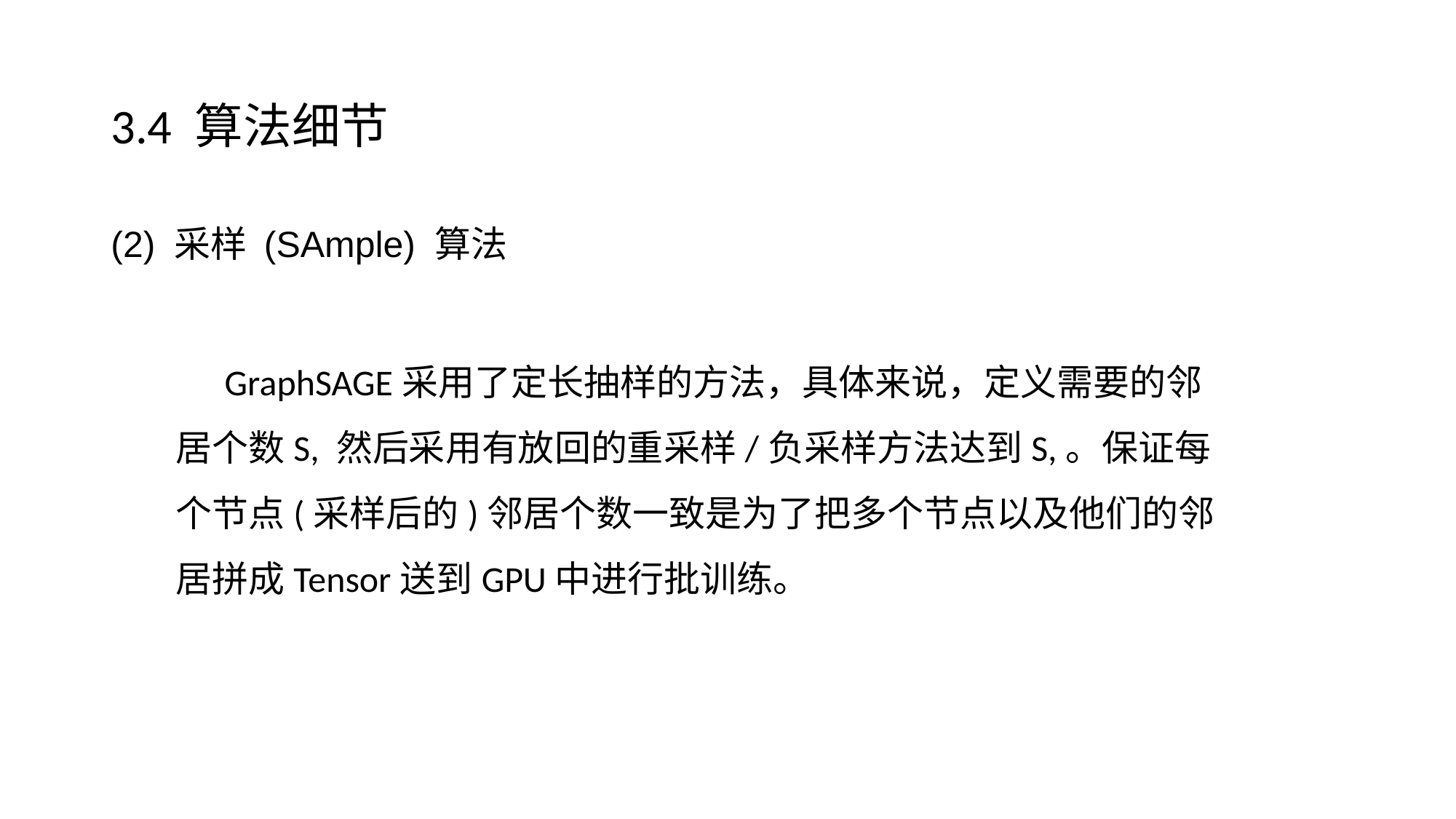

# 3.4 算法细节
(2) 采样 (SAmple) 算法
      GraphSAGE采用了定长抽样的方法，具体来说，定义需要的邻居个数S, 然后采用有放回的重采样/负采样方法达到S,。保证每个节点(采样后的)邻居个数一致是为了把多个节点以及他们的邻居拼成Tensor送到GPU中进行批训练。